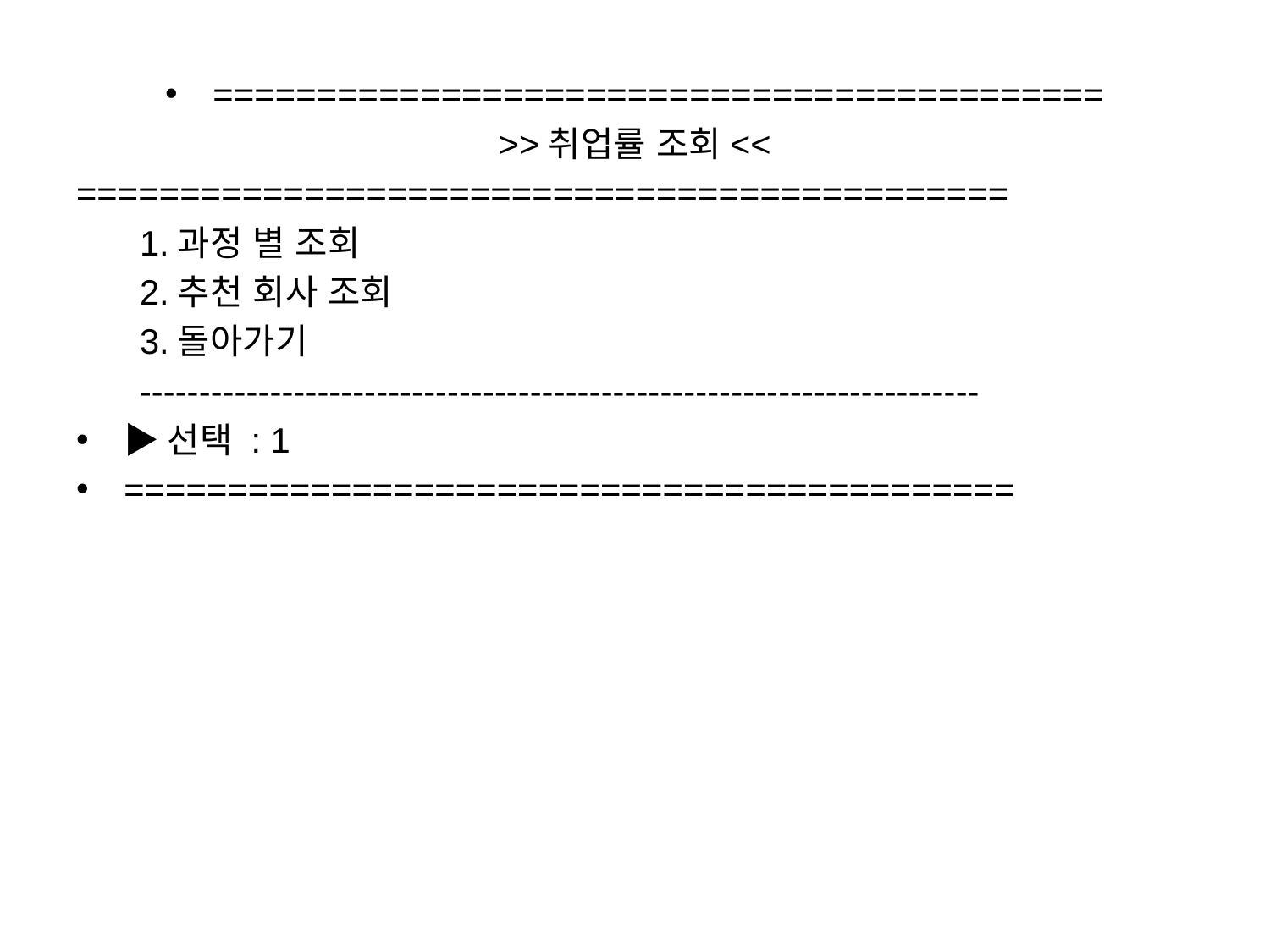

===========================================
>>취업률 조회<<
=============================================
1.과정 별 조회
2.추천 회사 조회
3.돌아가기
-----------------------------------------------------------------------
▶선택 : 1
===========================================